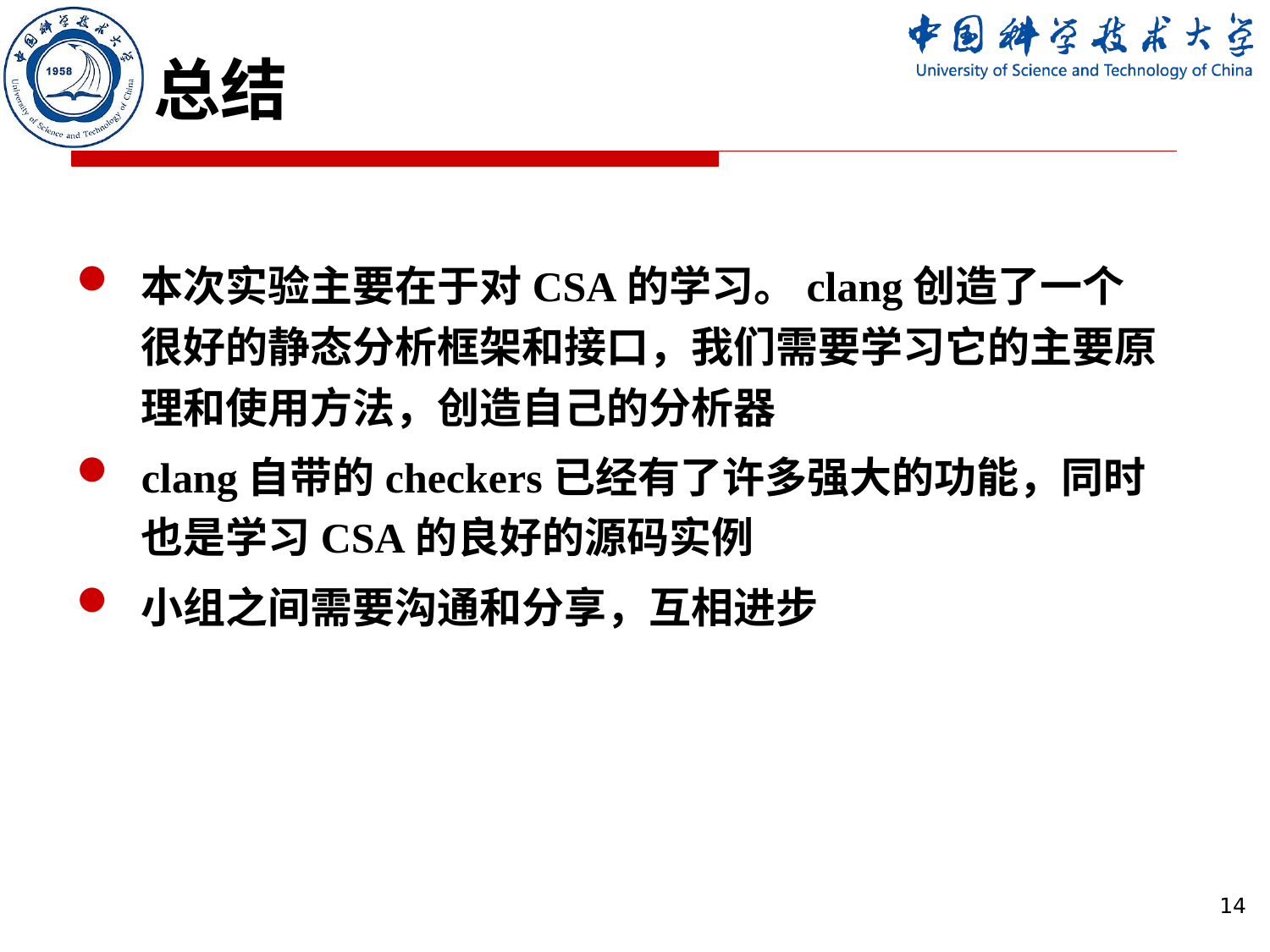

总结

本次实验主要在于对CSA的学习。clang创造了一个很好的静态分析框架和接口，我们需要学习它的主要原理和使用方法，创造自己的分析器
clang自带的checkers已经有了许多强大的功能，同时也是学习CSA的良好的源码实例
小组之间需要沟通和分享，互相进步

14